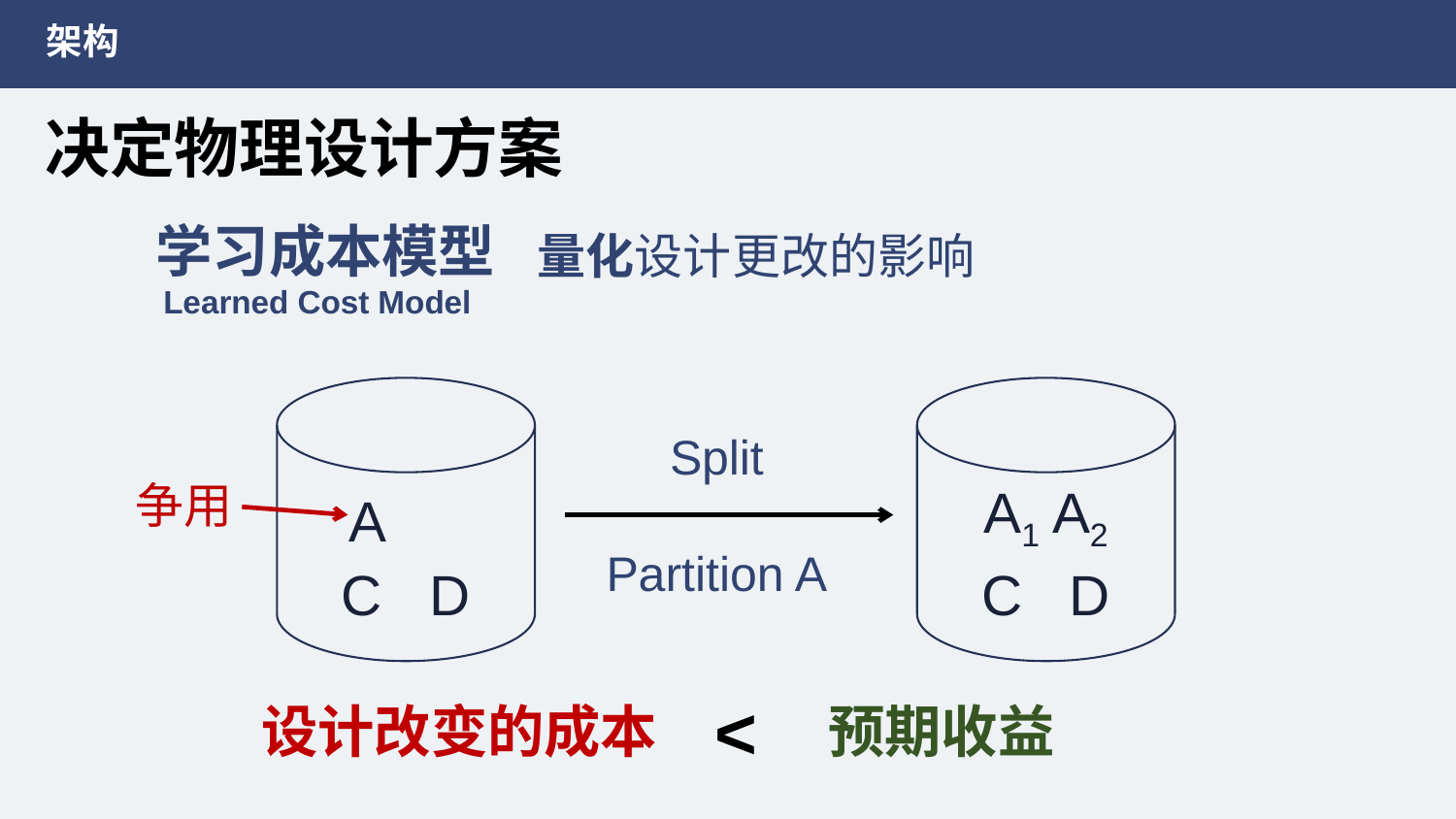

架构
决定物理设计方案
学习成本模型
量化设计更改的影响
Learned Cost Model

Split

Partition A
争用
A1 A2
A
C   D
C   D
<
设计改变的成本
预期收益